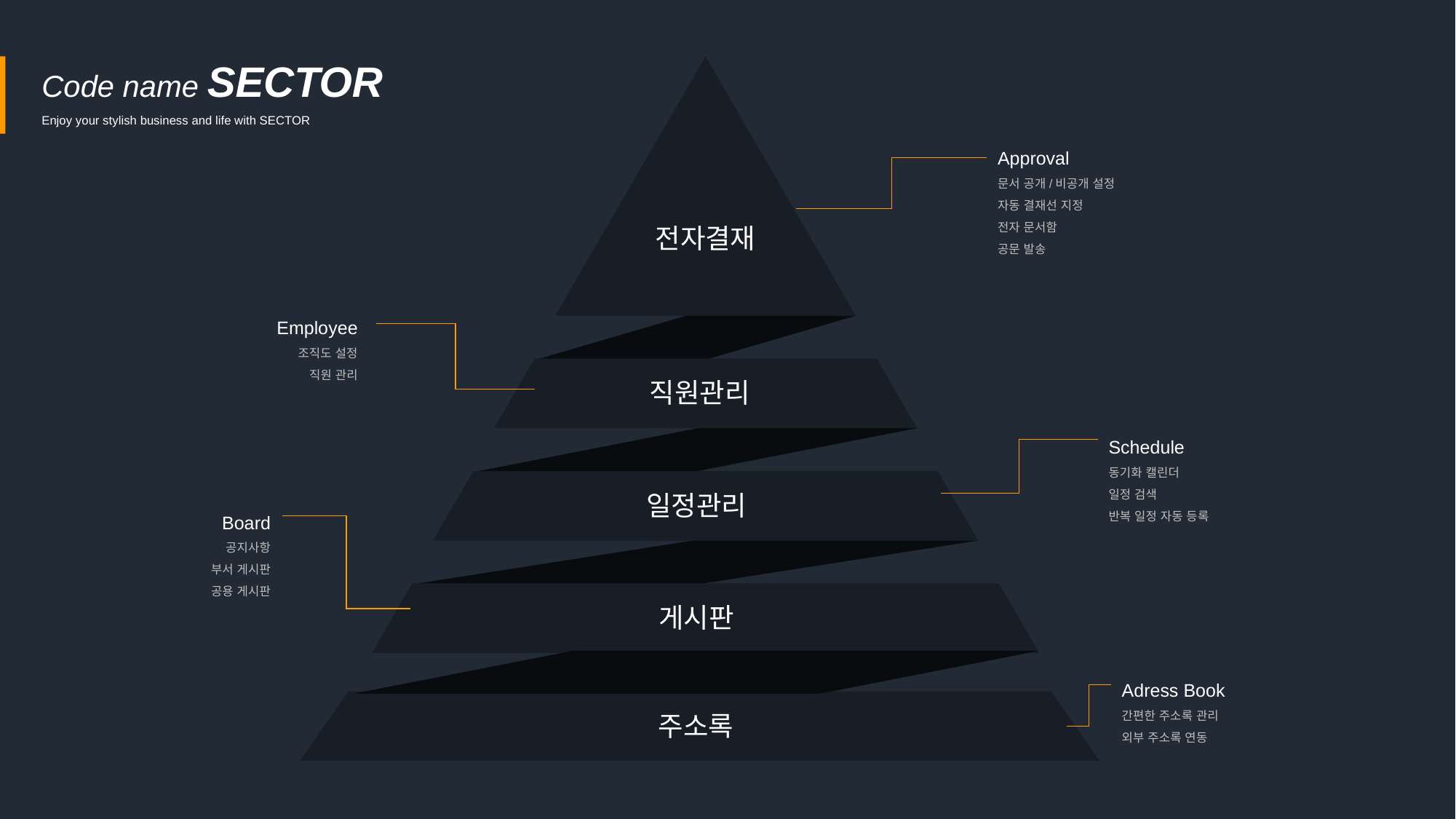

Code name SECTOR
Enjoy your stylish business and life with SECTOR

전자결재
직원관리
일정관리
게시판
주소록
Approval
문서 공개/비공개 설정
자동 결재선 지정
전자 문서함
공문 발송
Employee
조직도 설정
직원 관리
Schedule
동기화 캘린더
일정 검색
반복 일정 자동 등록
Board
공지사항
부서 게시판
공용 게시판
Adress Book
간편한 주소록 관리
외부 주소록 연동